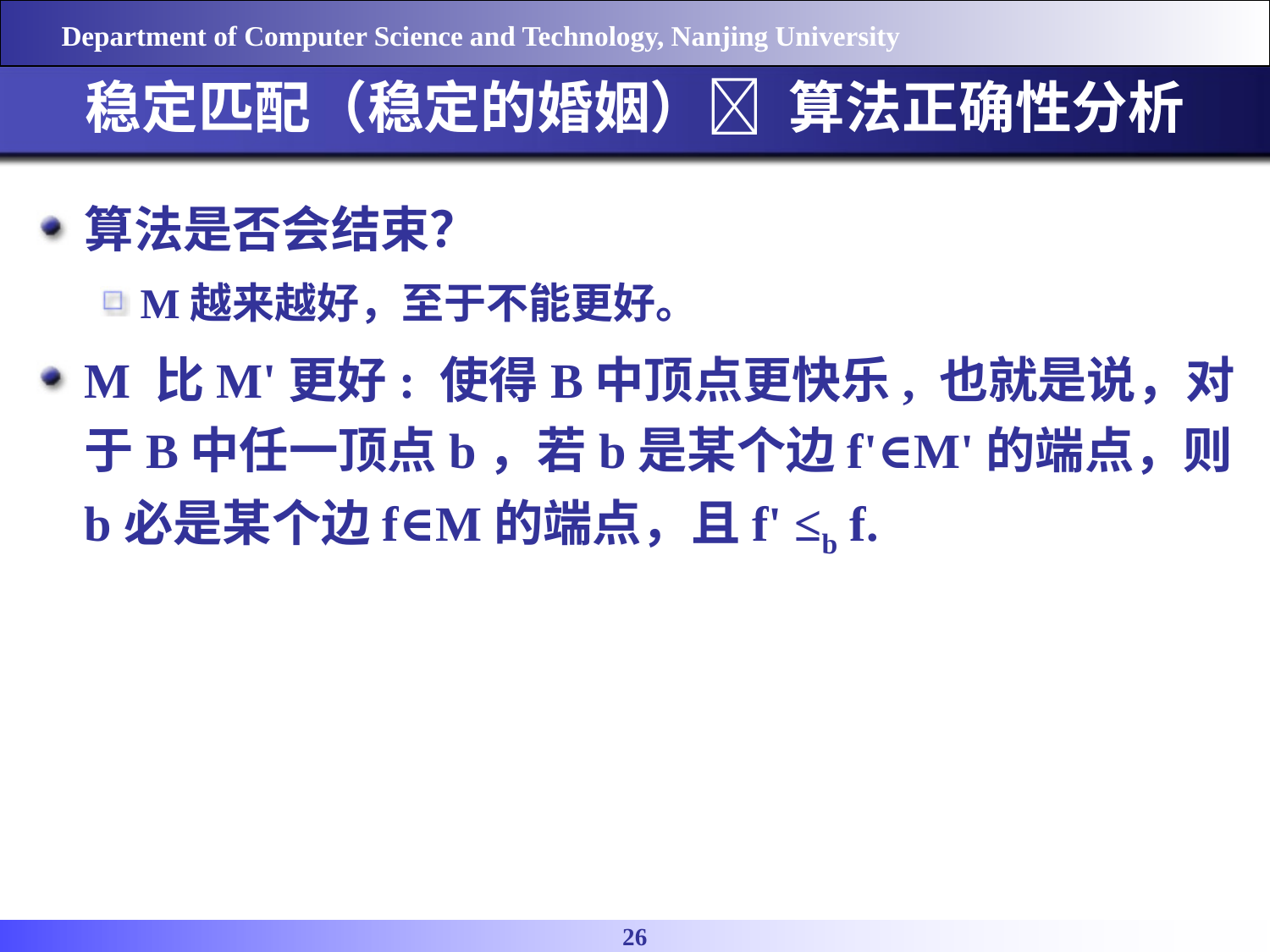

稳定匹配（稳定的婚姻）−  算法正确性分析
算法是否会结束？
M越来越好，至于不能更好。
M 比M'更好: 使得B中顶点更快乐, 也就是说，对于B中任一顶点b，若b是某个边f'∈M'的端点，则b必是某个边f∈M的端点，且f' ≤b f.